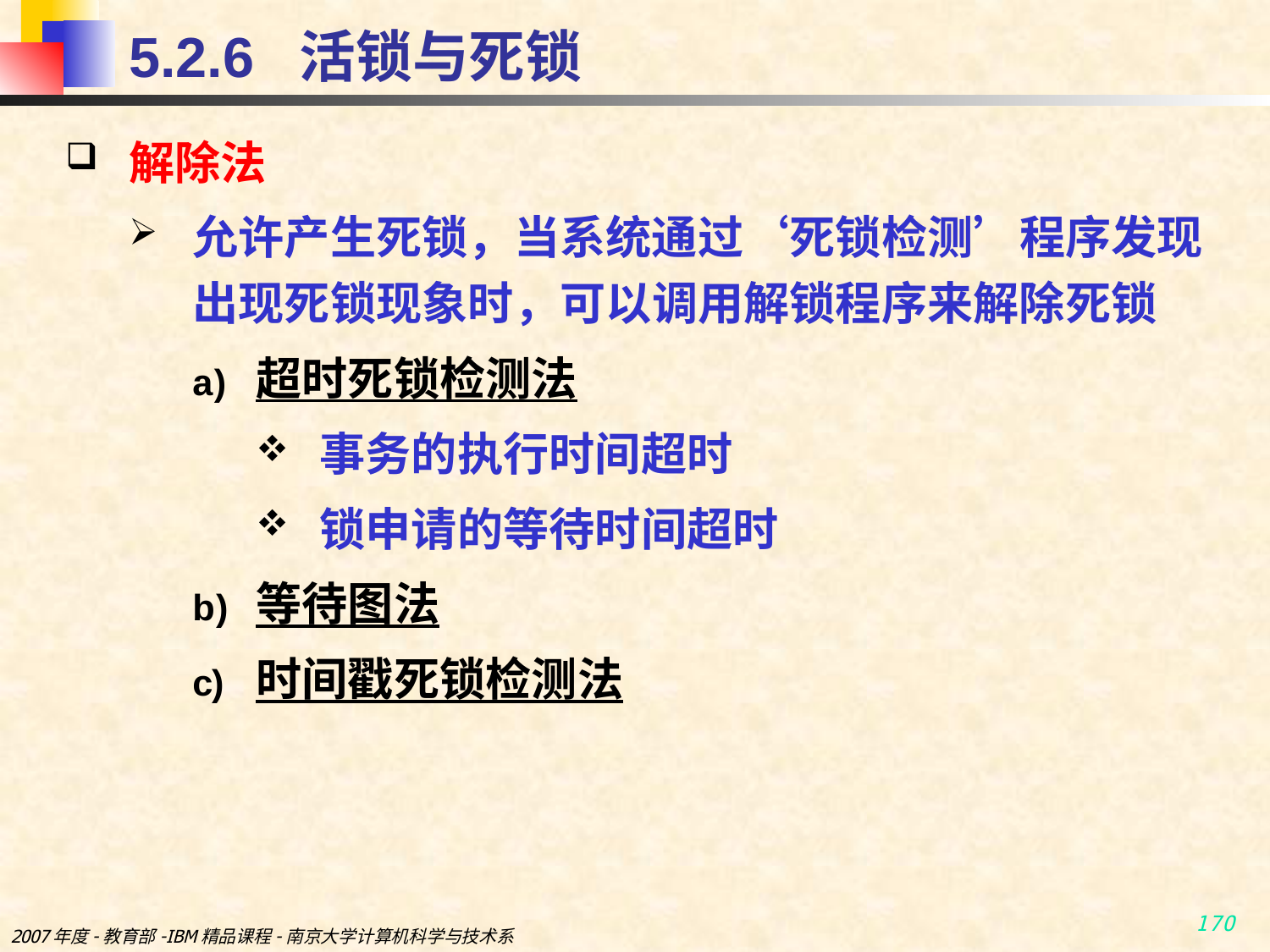

# 5.2.6  活锁与死锁
解除法
允许产生死锁，当系统通过‘死锁检测’程序发现出现死锁现象时，可以调用解锁程序来解除死锁
超时死锁检测法
事务的执行时间超时
锁申请的等待时间超时
等待图法
时间戳死锁检测法
170